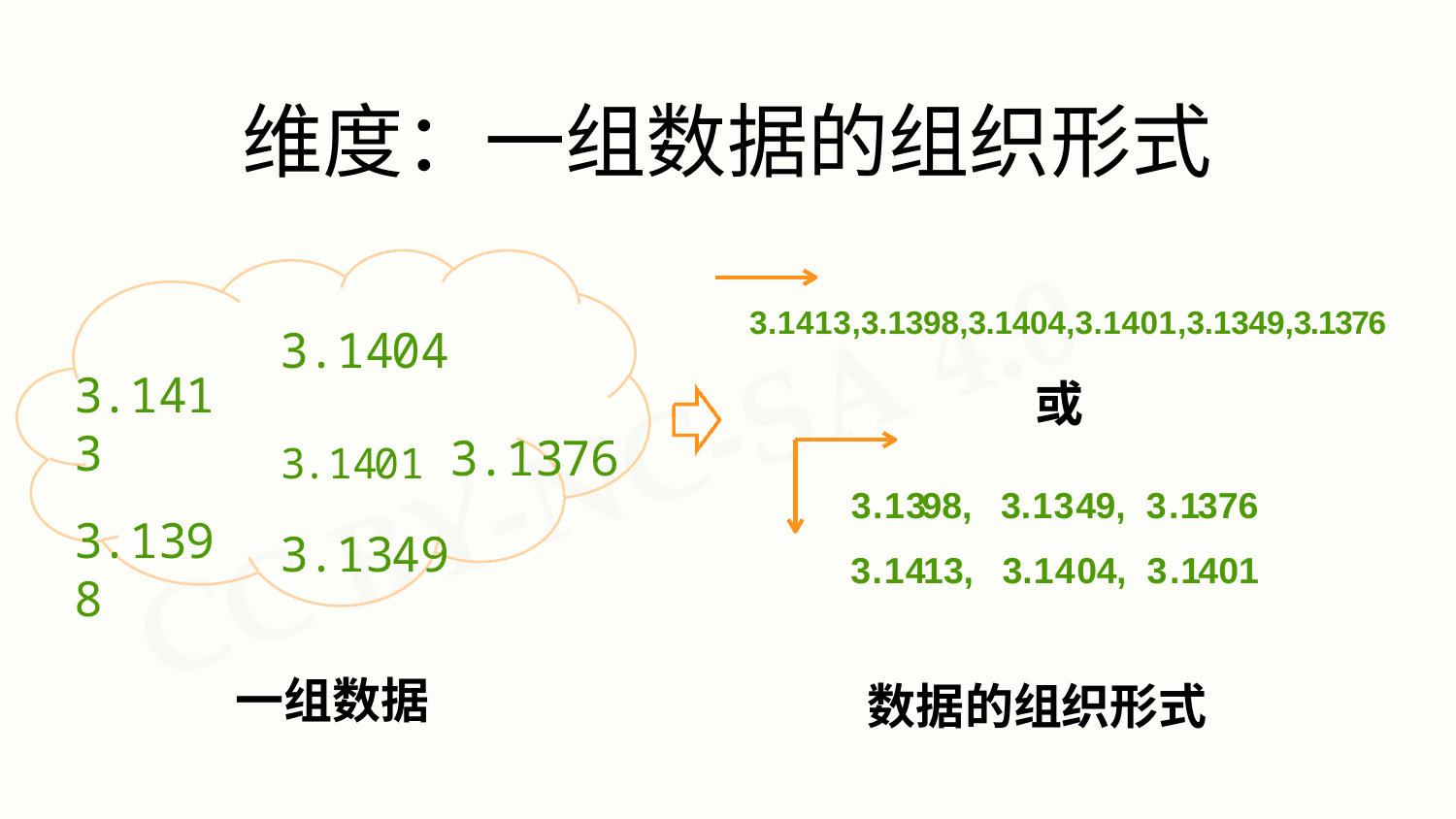

# 维度：一组数据的组织形式

3.1413,3.1398,3.1404,3.1401,3.1349,3.1376

或

3.1398,  3.1349,  3.1376
3.1413,  3.1404,  3.1401

数据的组织形式
3.1404
3.1401 3.1376
3.1349
3.1413
3.1398

一组数据